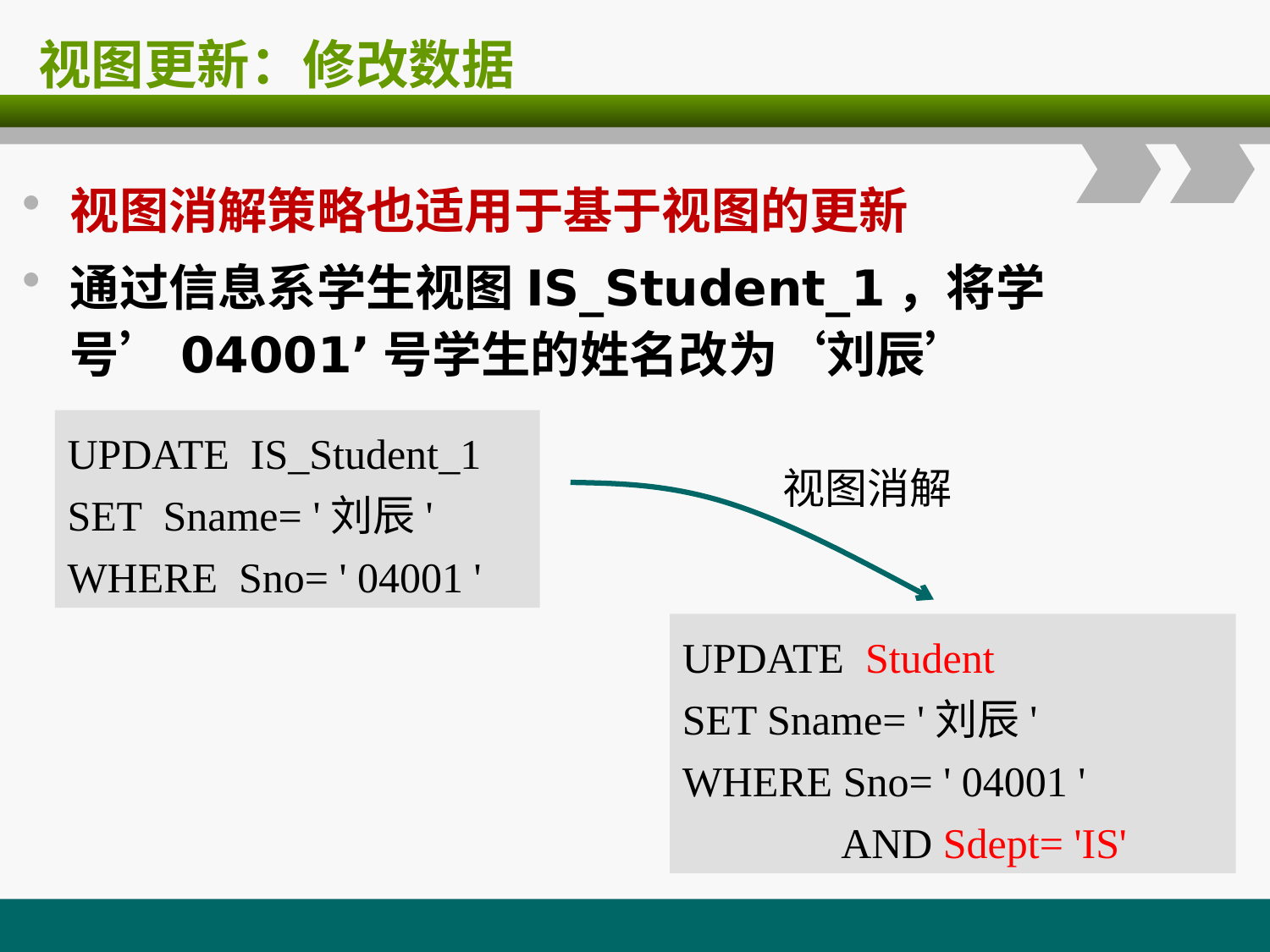

# 视图更新：修改数据
视图消解策略也适用于基于视图的更新
通过信息系学生视图IS_Student_1，将学号’04001’号学生的姓名改为‘刘辰’
UPDATE  IS_Student_1
SET  Sname= '刘辰'
WHERE  Sno= ' 04001 '
视图消解

UPDATE  Student
SET Sname= '刘辰'
WHERE Sno= ' 04001 '
               AND Sdept= 'IS'